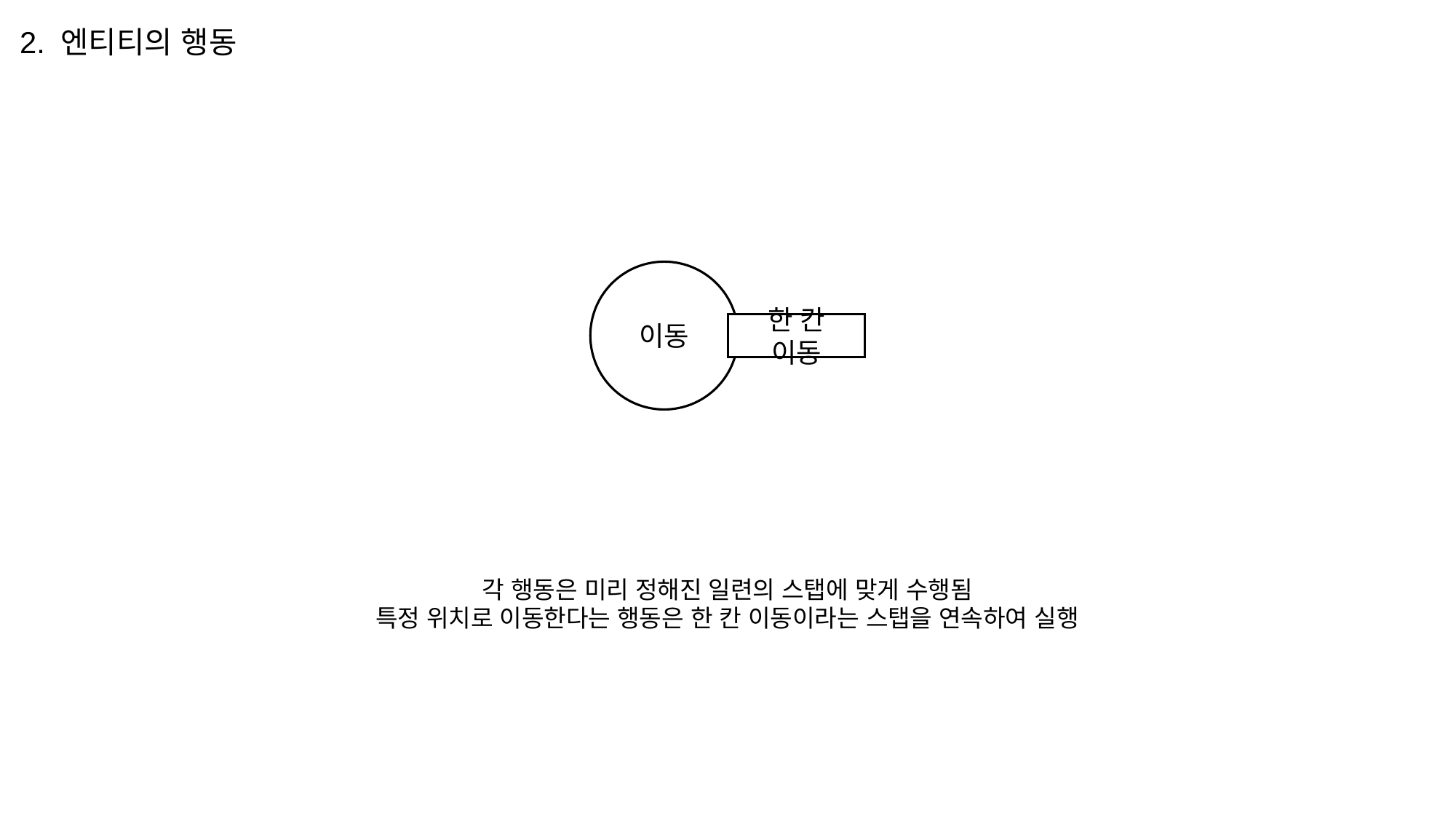

2. 엔티티의 행동
이동
한 칸 이동
각 행동은 미리 정해진 일련의 스탭에 맞게 수행됨
특정 위치로 이동한다는 행동은 한 칸 이동이라는 스탭을 연속하여 실행